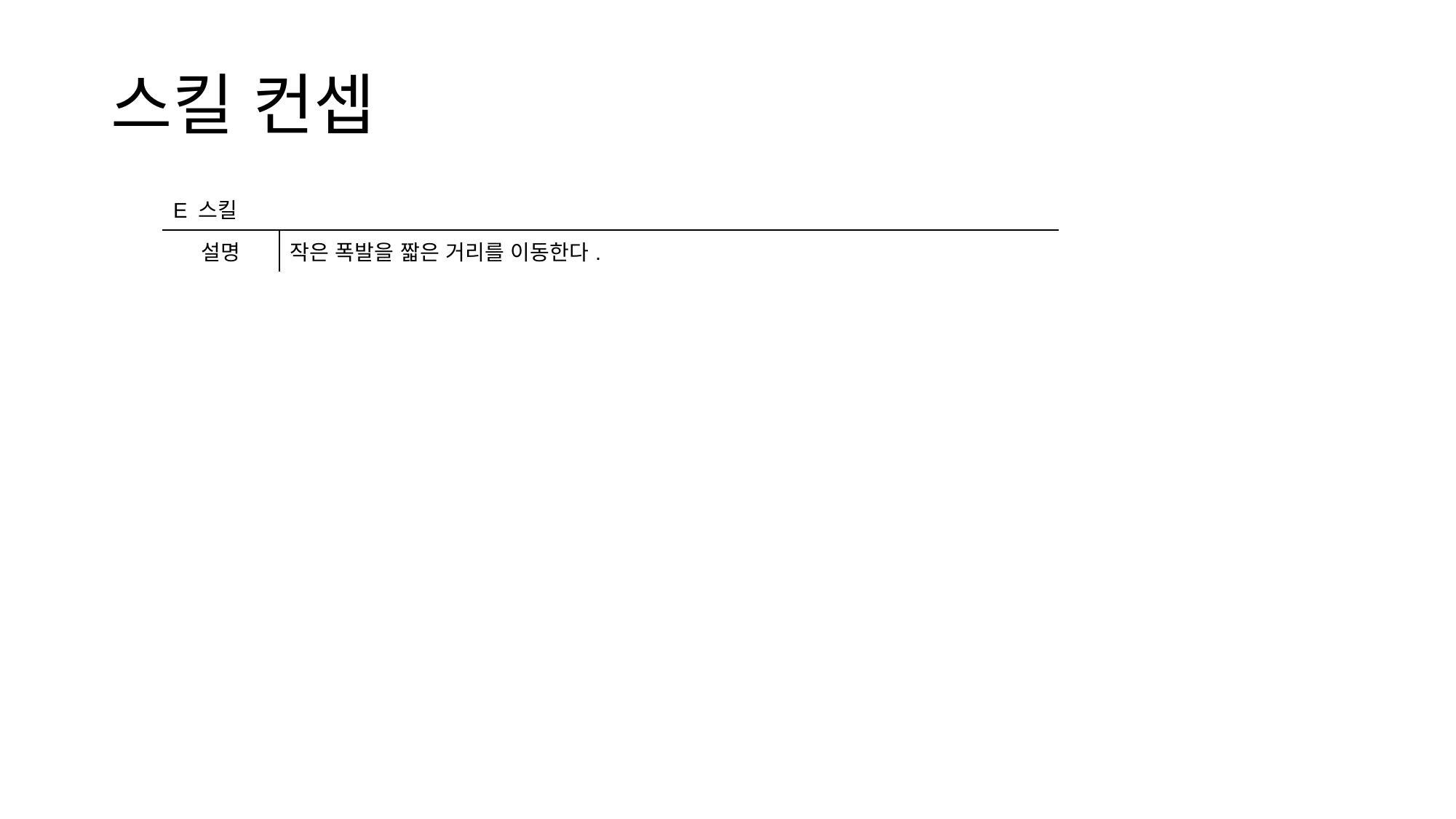

스킬 컨셉
| E 스킬 |  |
| --- | --- |
| 설명 | 작은 폭발을 짧은 거리를 이동한다. |